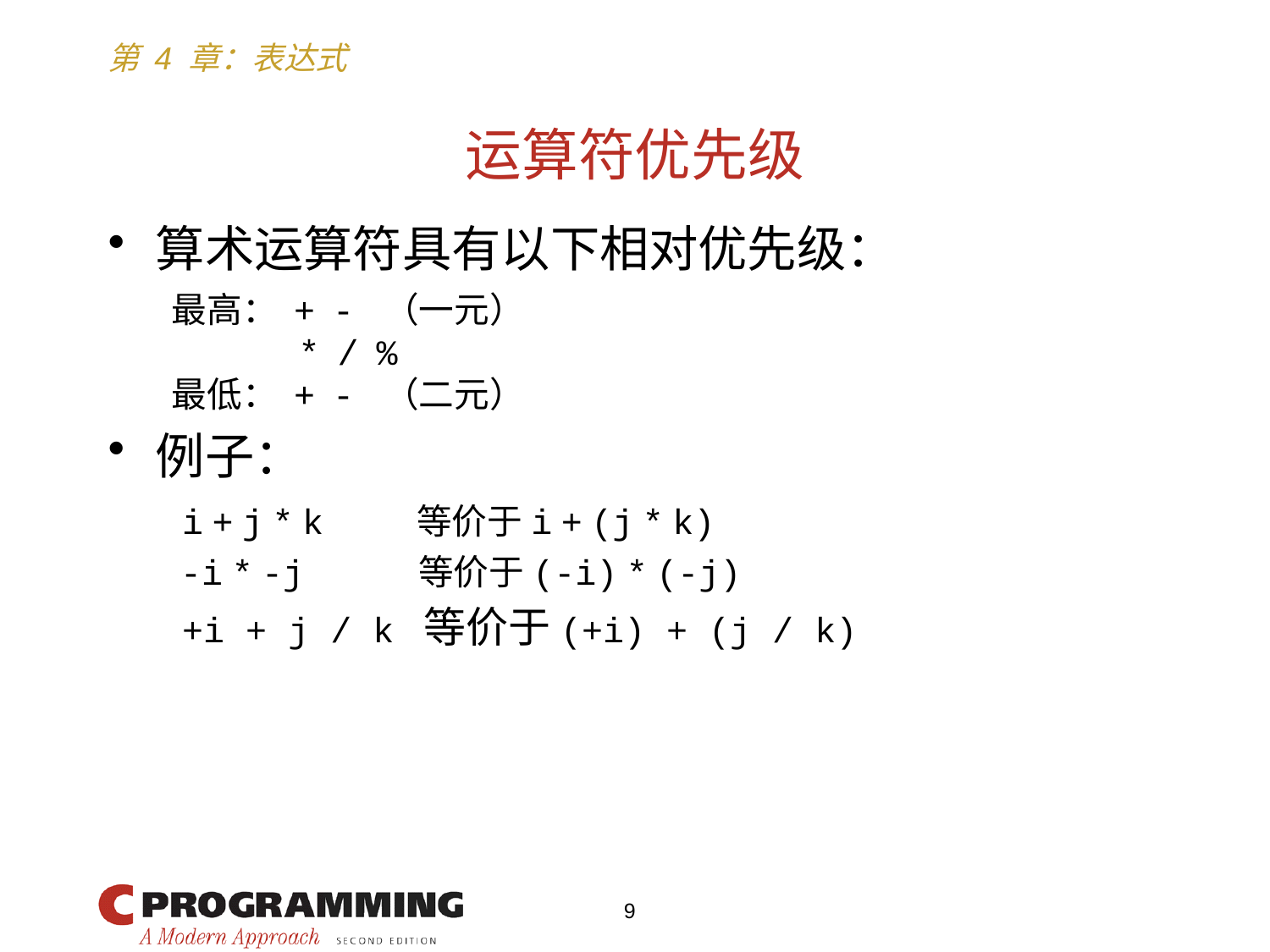

# 运算符优先级
算术运算符具有以下相对优先级：
最高： +  - （一元）
      *  /  %
最低： +  - （二元）
例子：
 i + j * k    等价于i + (j * k)
 -i * -j     等价于(-i) * (-j)
 +i + j / k 等价于(+i) + (j / k)

9